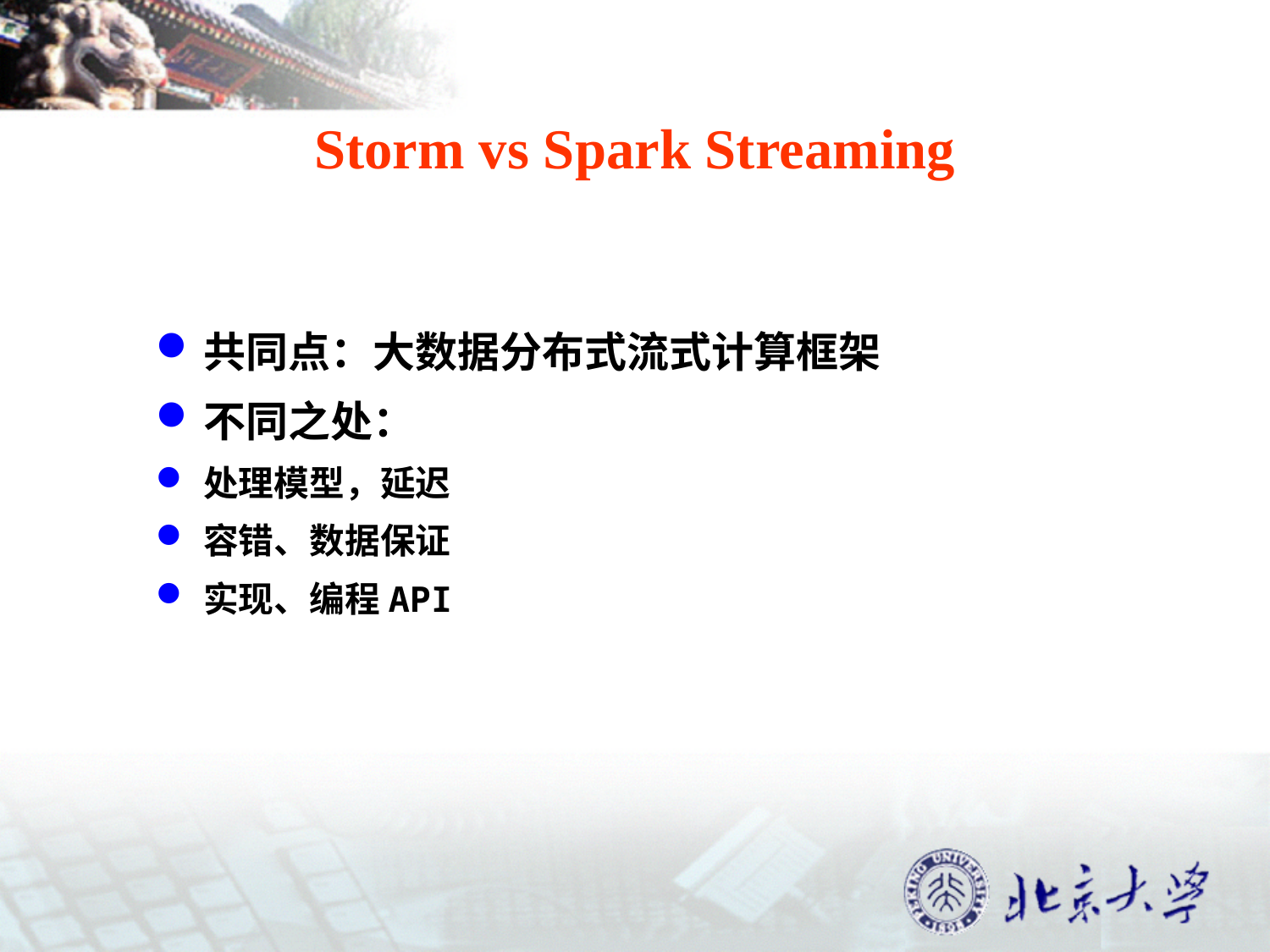

# Storm vs Spark Streaming

共同点：大数据分布式流式计算框架
不同之处：
处理模型，延迟
容错、数据保证
实现、编程API